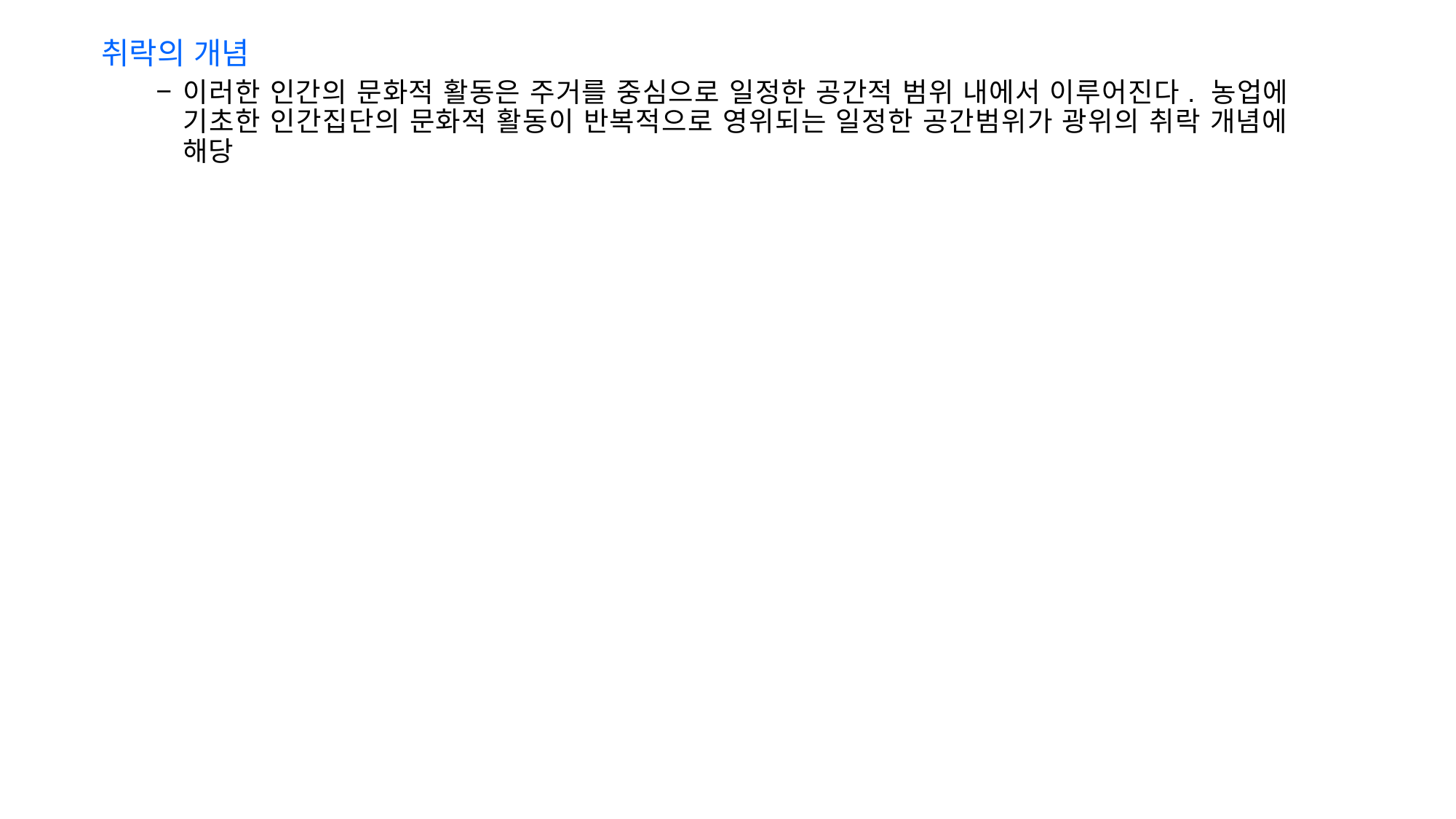

취락의 개념
이러한 인간의 문화적 활동은 주거를 중심으로 일정한 공간적 범위 내에서 이루어진다. 농업에 기초한 인간집단의 문화적 활동이 반복적으로 영위되는 일정한 공간범위가 광위의 취락 개념에 해당